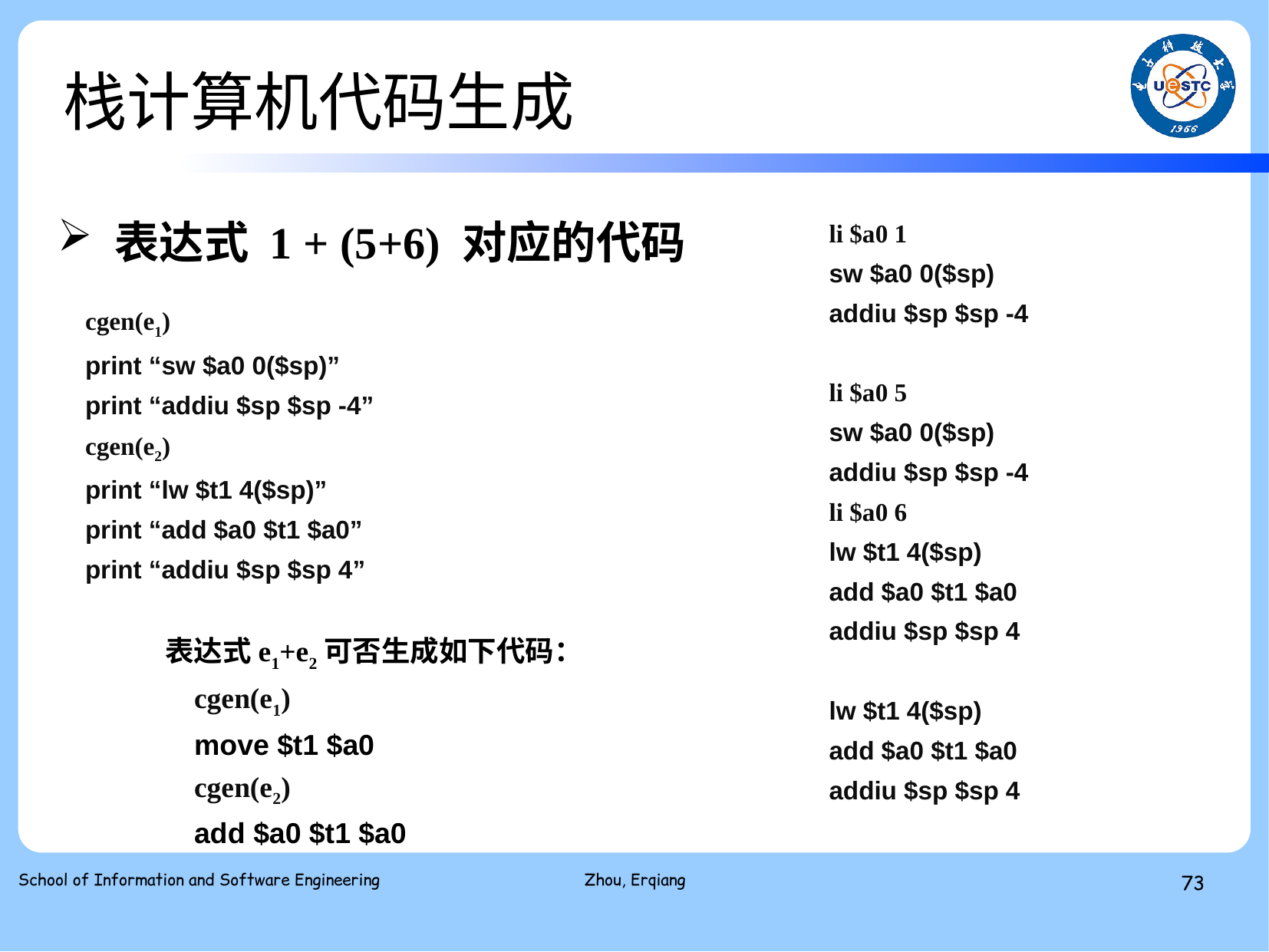

# 栈计算机代码生成
表达式 1 + (5+6) 对应的代码

li $a0 1
sw $a0 0($sp)
addiu $sp $sp -4

li $a0 5
sw $a0 0($sp)
addiu $sp $sp -4
li $a0 6
lw $t1 4($sp)
add $a0 $t1 $a0
addiu $sp $sp 4

lw $t1 4($sp)
add $a0 $t1 $a0
addiu $sp $sp 4
cgen(e1)
print “sw $a0 0($sp)”
print “addiu $sp $sp -4”
cgen(e2)
print “lw $t1 4($sp)”
print “add $a0 $t1 $a0”
print “addiu $sp $sp 4”
表达式e1+e2可否生成如下代码：
    cgen(e1)
    move $t1 $a0
    cgen(e2)
    add $a0 $t1 $a0
School of Information and Software Engineering
Zhou, Erqiang
73